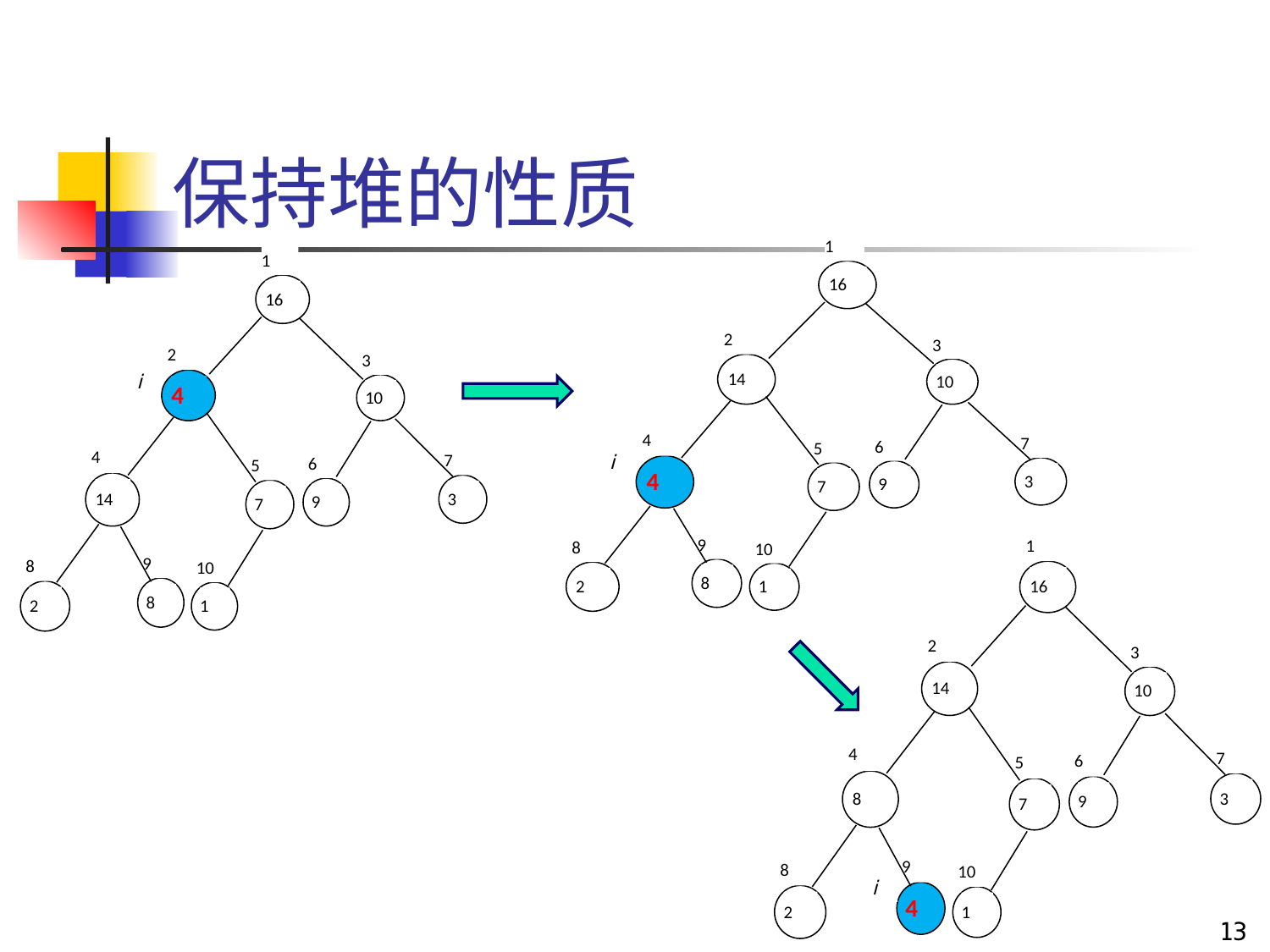

保持堆的性质
1

16
2

14
3

10
4

4
7

3
6

9
5

7
9

8
8

2
10

1
i
1

16
2

4
3

10
4

14
7

3
6

9
5

7
9

8
8

2
10

1
i

1

16
2

14
3

10
4

8
7

3
6

9
5

7
9

4
8

2
10

1
i

13